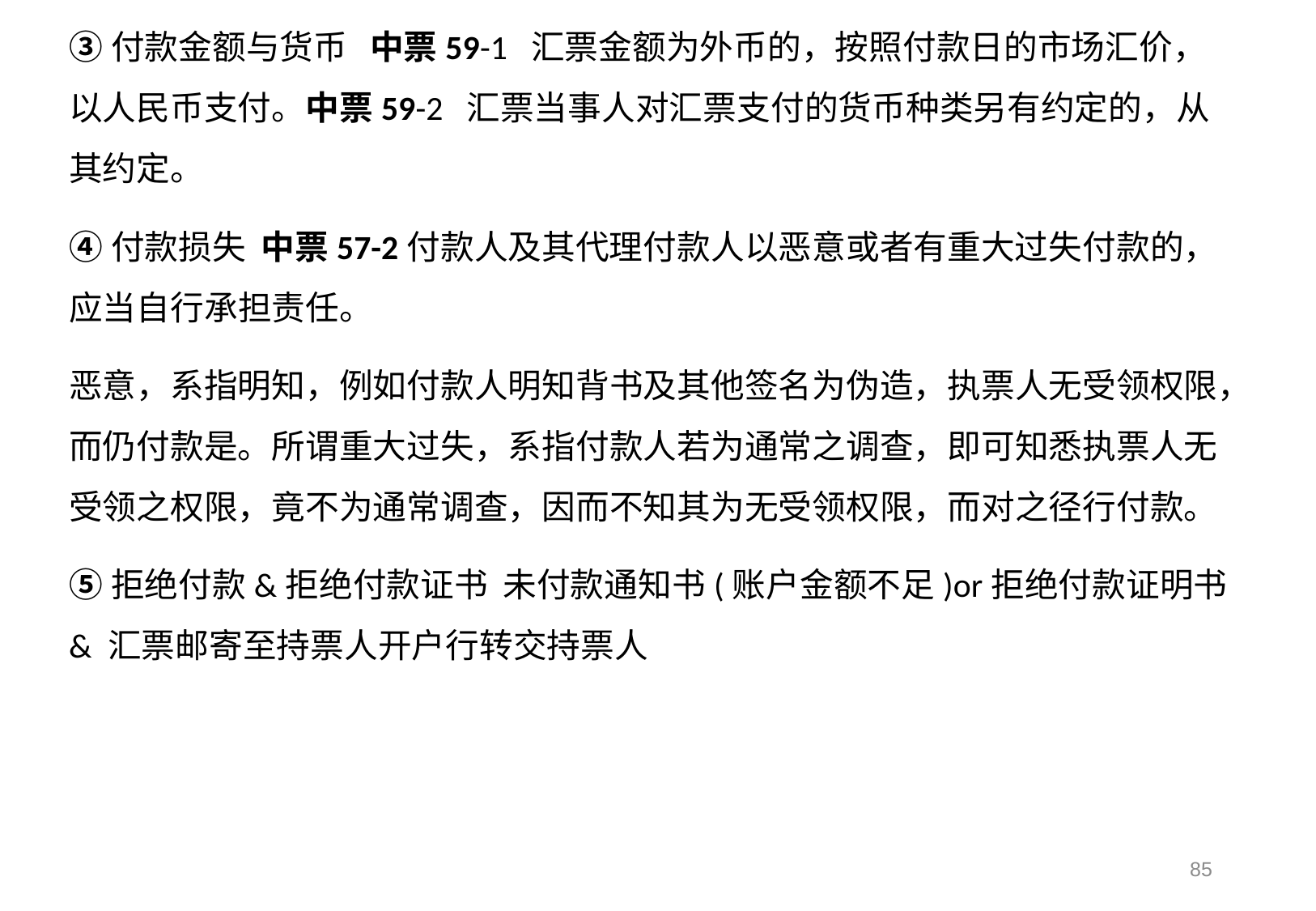

③付款金额与货币   中票59-1  汇票金额为外币的，按照付款日的市场汇价，以人民币支付。中票59-2  汇票当事人对汇票支付的货币种类另有约定的，从其约定。
④付款损失  中票57-2付款人及其代理付款人以恶意或者有重大过失付款的，应当自行承担责任。
恶意，系指明知，例如付款人明知背书及其他签名为伪造，执票人无受领权限，而仍付款是。所谓重大过失，系指付款人若为通常之调查，即可知悉执票人无受领之权限，竟不为通常调查，因而不知其为无受领权限，而对之径行付款。
⑤拒绝付款&拒绝付款证书  未付款通知书(账户金额不足)or拒绝付款证明书 & 汇票邮寄至持票人开户行转交持票人
85